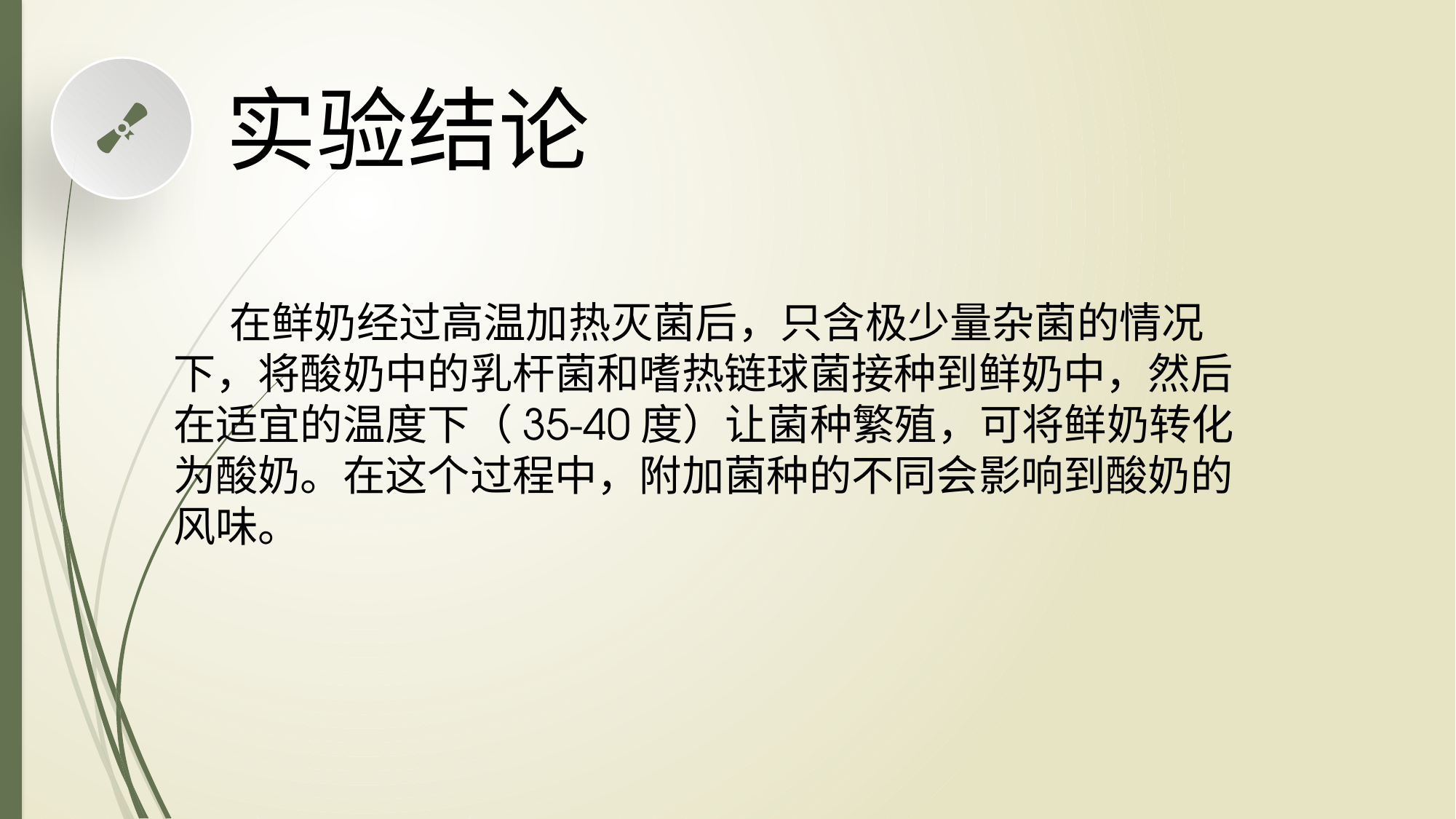

实验结论
        在鲜奶经过高温加热灭菌后，只含极少量杂菌的情况下，将酸奶中的乳杆菌和嗜热链球菌接种到鲜奶中，然后在适宜的温度下（35-40度）让菌种繁殖，可将鲜奶转化为酸奶。在这个过程中，附加菌种的不同会影响到酸奶的风味。